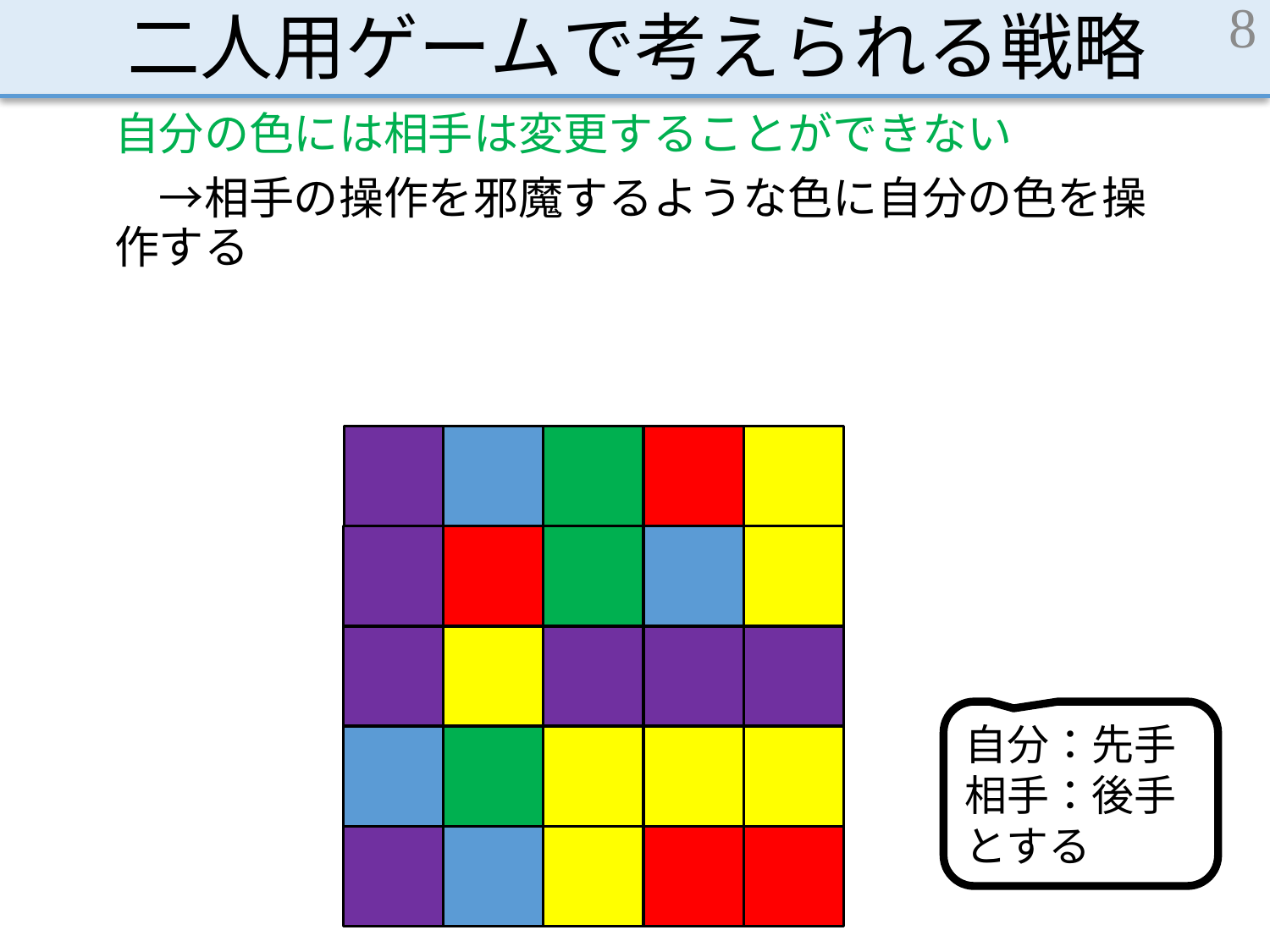

# 二人用ゲームで考えられる戦略
8
自分の色には相手は変更することができない
　→相手の操作を邪魔するような色に自分の色を操作する

自分：先手
相手：後手
とする